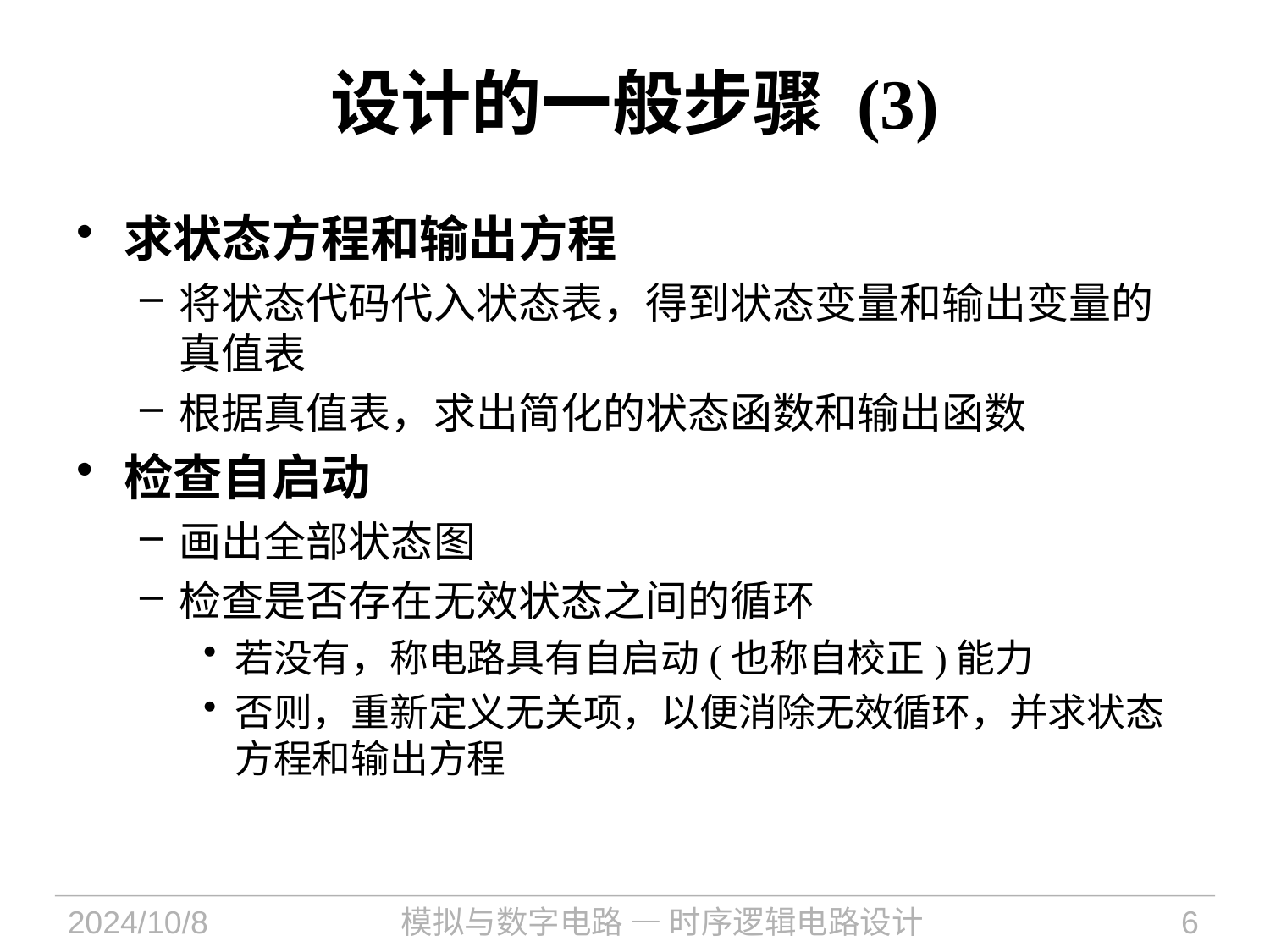

# 设计的一般步骤 (3)
求状态方程和输出方程
将状态代码代入状态表，得到状态变量和输出变量的真值表
根据真值表，求出简化的状态函数和输出函数
检查自启动
画出全部状态图
检查是否存在无效状态之间的循环
若没有，称电路具有自启动(也称自校正)能力
否则，重新定义无关项，以便消除无效循环，并求状态方程和输出方程
2024/10/8
模拟与数字电路 — 时序逻辑电路设计
6